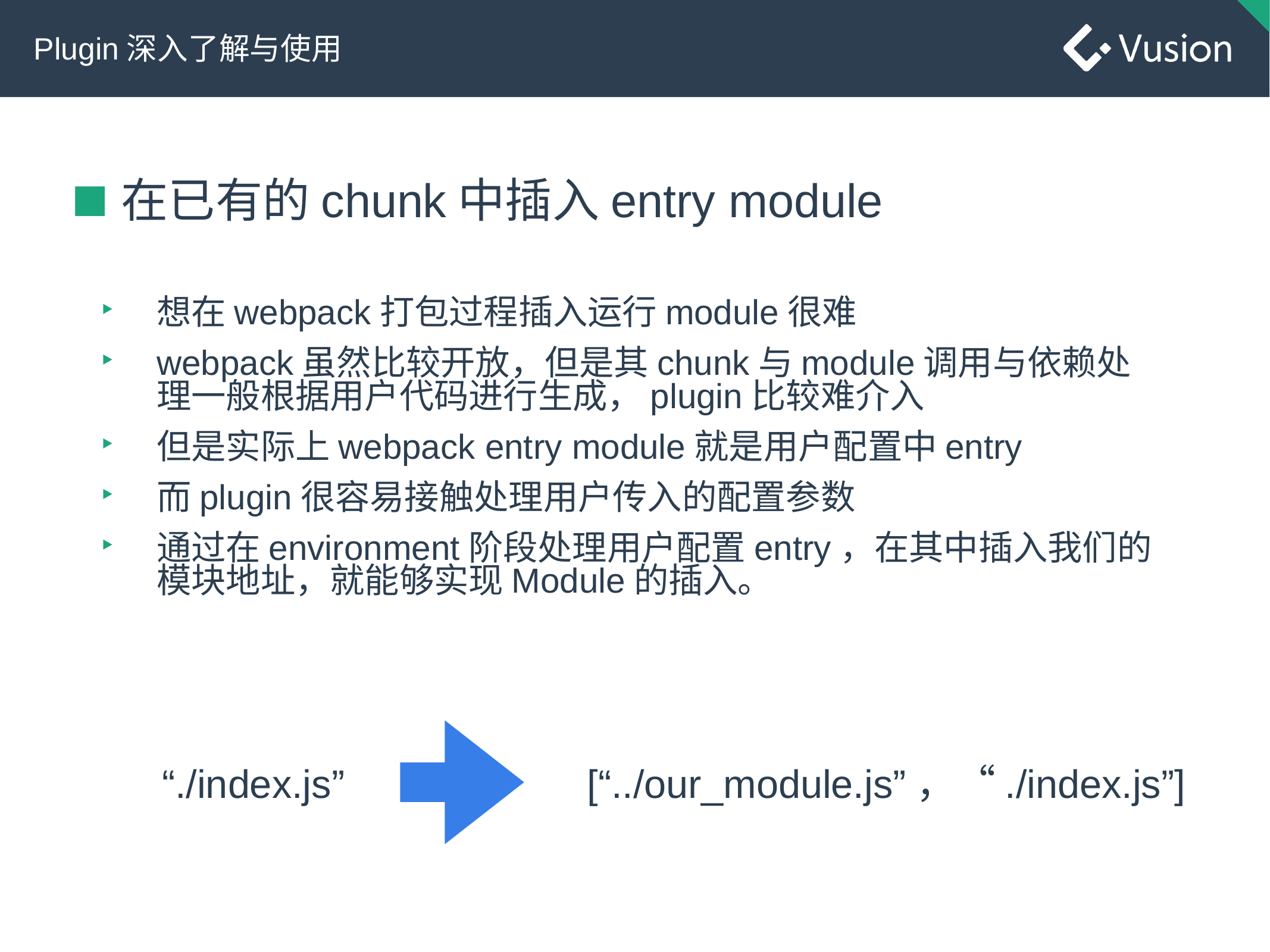

# Plugin深入了解与使用
在已有的chunk中插入entry module
想在webpack打包过程插入运行module很难
webpack虽然比较开放，但是其chunk与module调用与依赖处理一般根据用户代码进行生成，plugin比较难介入
但是实际上webpack entry module就是用户配置中entry
而plugin很容易接触处理用户传入的配置参数
通过在environment阶段处理用户配置entry，在其中插入我们的模块地址，就能够实现Module的插入。

“./index.js”
[“../our_module.js”，“./index.js”]